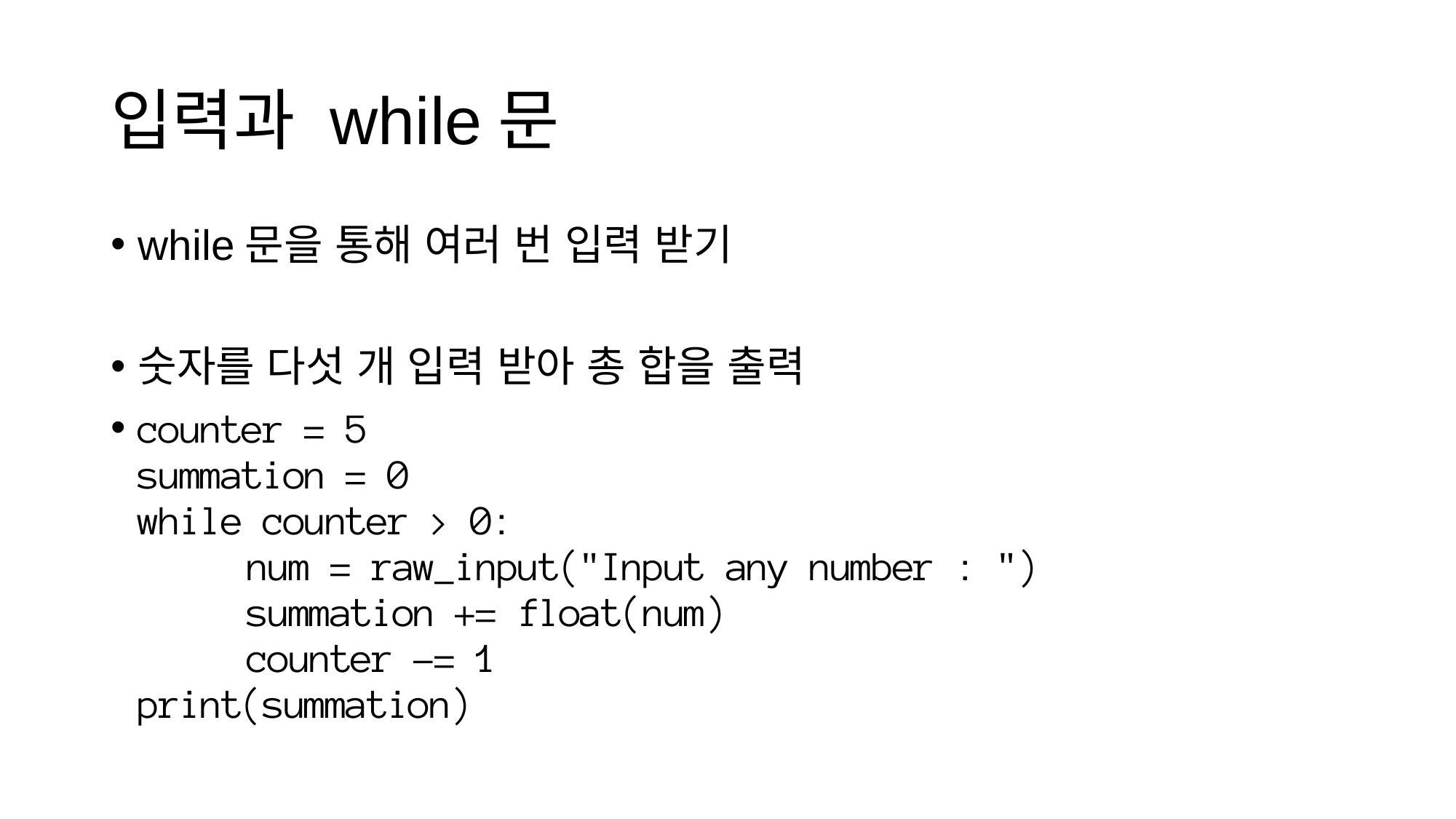

# 입력과 while문
while문을 통해 여러 번 입력 받기

숫자를 다섯 개 입력 받아 총 합을 출력
counter = 5
summation = 0
while counter > 0:
	num = raw_input("Input any number : ")
	summation += float(num)
	counter -= 1
print(summation)